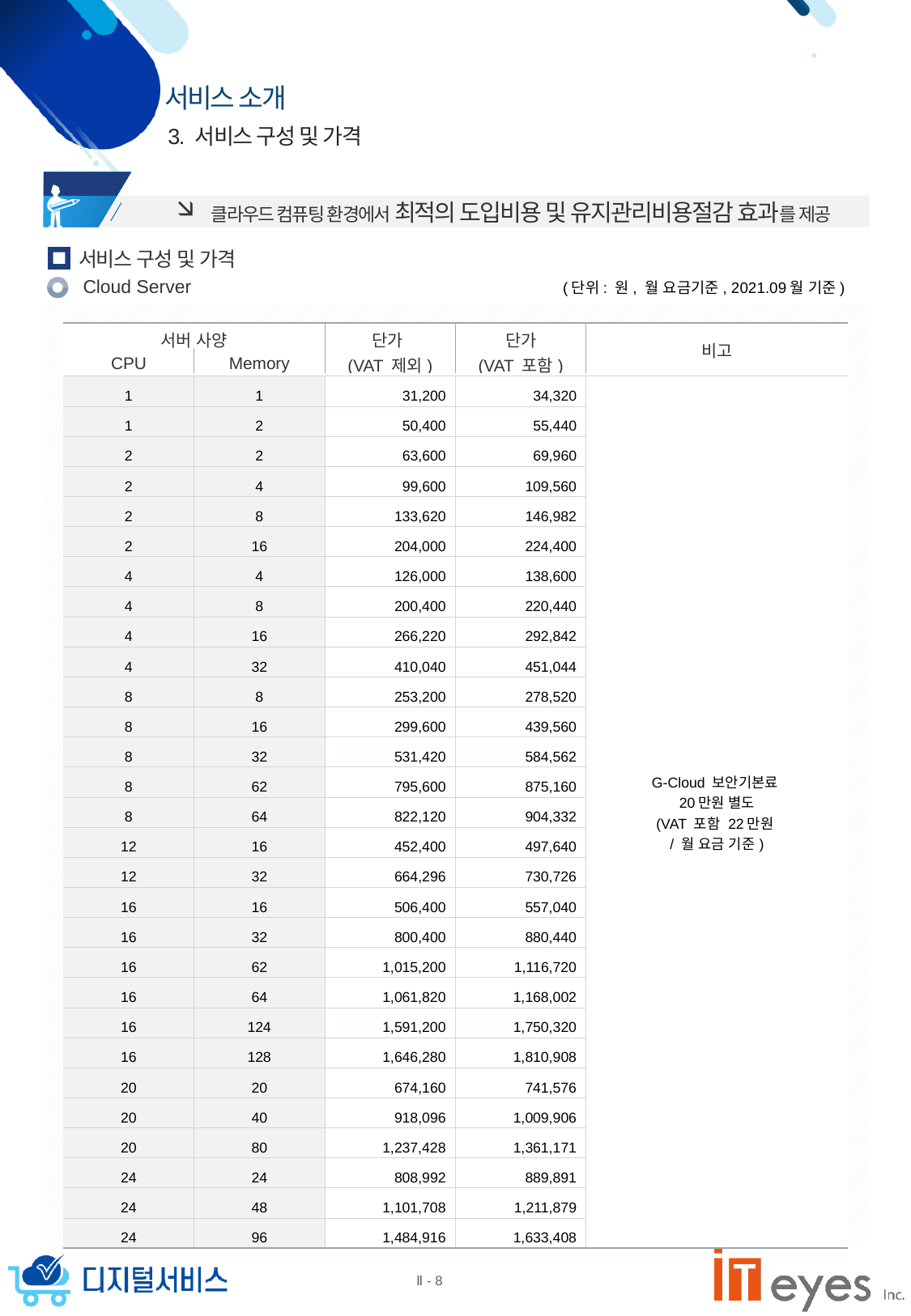

3. 서비스 구성 및 가격
 클라우드 컴퓨팅 환경에서 최적의 도입비용 및 유지관리비용절감 효과를 제공
서비스 구성 및 가격

Cloud Server

(단위: 원, 월 요금기준, 2021.09월 기준)

| 서버 사양 |  | 단가 | 단가 | 비고 |  |
| --- | --- | --- | --- | --- | --- |
| CPU | Memory | (VAT 제외) | (VAT 포함) |  |  |
|  |  |  |  |  |  |
| 1 | 1 | 31,200 | 34,320 | G-Cloud 보안기본료 20만원 별도 (VAT 포함 22만원 / 월 요금 기준) |  |
| 1 | 2 | 50,400 | 55,440 |  |  |
| 2 | 2 | 63,600 | 69,960 |  |  |
| 2 | 4 | 99,600 | 109,560 |  |  |
| 2 | 8 | 133,620 | 146,982 |  |  |
| 2 | 16 | 204,000 | 224,400 |  |  |
| 4 | 4 | 126,000 | 138,600 |  |  |
| 4 | 8 | 200,400 | 220,440 |  |  |
| 4 | 16 | 266,220 | 292,842 |  |  |
| 4 | 32 | 410,040 | 451,044 |  |  |
| 8 | 8 | 253,200 | 278,520 |  |  |
| 8 | 16 | 299,600 | 439,560 |  |  |
| 8 | 32 | 531,420 | 584,562 |  |  |
| 8 | 62 | 795,600 | 875,160 |  |  |
| 8 | 64 | 822,120 | 904,332 |  |  |
| 12 | 16 | 452,400 | 497,640 |  |  |
| 12 | 32 | 664,296 | 730,726 |  |  |
| 16 | 16 | 506,400 | 557,040 |  |  |
| 16 | 32 | 800,400 | 880,440 |  |  |
| 16 | 62 | 1,015,200 | 1,116,720 |  |  |
| 16 | 64 | 1,061,820 | 1,168,002 |  |  |
| 16 | 124 | 1,591,200 | 1,750,320 |  |  |
| 16 | 128 | 1,646,280 | 1,810,908 |  |  |
| 20 | 20 | 674,160 | 741,576 |  |  |
| 20 | 40 | 918,096 | 1,009,906 |  |  |
| 20 | 80 | 1,237,428 | 1,361,171 |  |  |
| 24 | 24 | 808,992 | 889,891 |  |  |
| 24 | 48 | 1,101,708 | 1,211,879 |  |  |
| 24 | 96 | 1,484,916 | 1,633,408 |  |  |